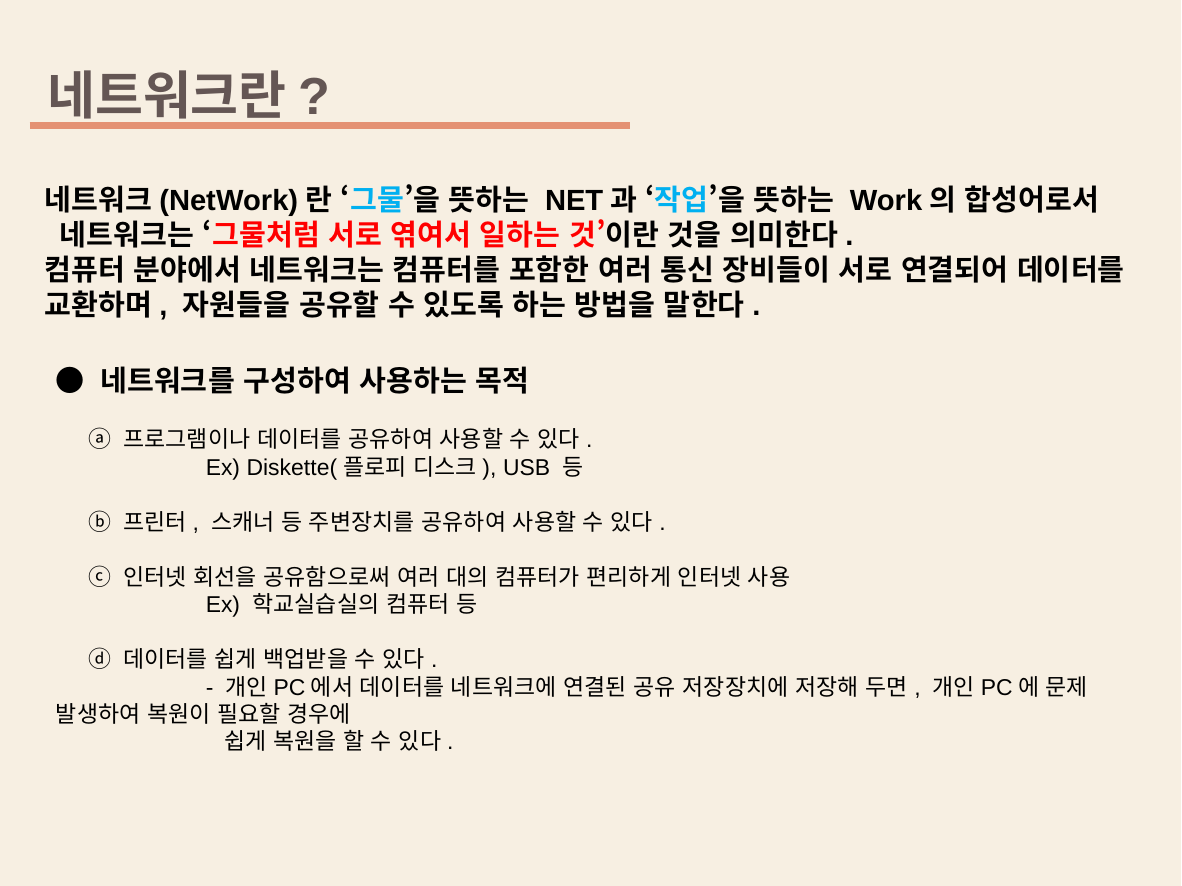

네트워크란?
네트워크(NetWork)란 ‘그물’을 뜻하는 NET과 ‘작업’을 뜻하는 Work의 합성어로서
 네트워크는 ‘그물처럼 서로 엮여서 일하는 것’이란 것을 의미한다.
컴퓨터 분야에서 네트워크는 컴퓨터를 포함한 여러 통신 장비들이 서로 연결되어 데이터를 교환하며, 자원들을 공유할 수 있도록 하는 방법을 말한다.
● 네트워크를 구성하여 사용하는 목적

     ⓐ 프로그램이나 데이터를 공유하여 사용할 수 있다.
	Ex) Diskette(플로피 디스크), USB 등

     ⓑ 프린터, 스캐너 등 주변장치를 공유하여 사용할 수 있다.

     ⓒ 인터넷 회선을 공유함으로써 여러 대의 컴퓨터가 편리하게 인터넷 사용
	Ex) 학교실습실의 컴퓨터 등

     ⓓ 데이터를 쉽게 백업받을 수 있다.
	- 개인PC에서 데이터를 네트워크에 연결된 공유 저장장치에 저장해 두면, 개인PC에 문제 발생하여 복원이 필요할 경우에
	  쉽게 복원을 할 수 있다.